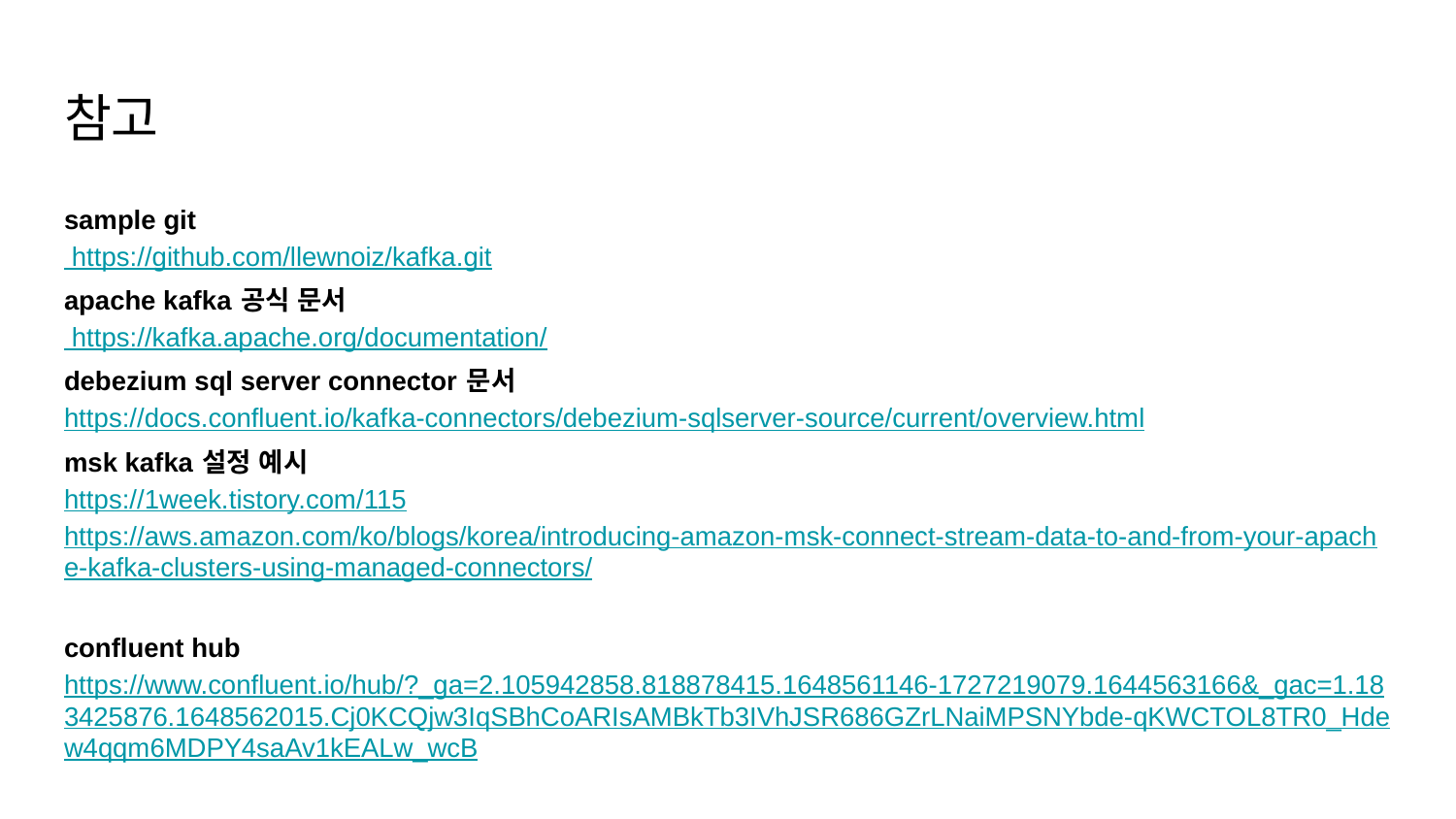

# 참고
sample git
 https://github.com/llewnoiz/kafka.git
apache kafka 공식 문서
 https://kafka.apache.org/documentation/
debezium sql server connector 문서
https://docs.confluent.io/kafka-connectors/debezium-sqlserver-source/current/overview.html
msk kafka 설정 예시
https://1week.tistory.com/115
https://aws.amazon.com/ko/blogs/korea/introducing-amazon-msk-connect-stream-data-to-and-from-your-apache-kafka-clusters-using-managed-connectors/
confluent hub
https://www.confluent.io/hub/?_ga=2.105942858.818878415.1648561146-1727219079.1644563166&_gac=1.183425876.1648562015.Cj0KCQjw3IqSBhCoARIsAMBkTb3IVhJSR686GZrLNaiMPSNYbde-qKWCTOL8TR0_Hdew4qqm6MDPY4saAv1kEALw_wcB